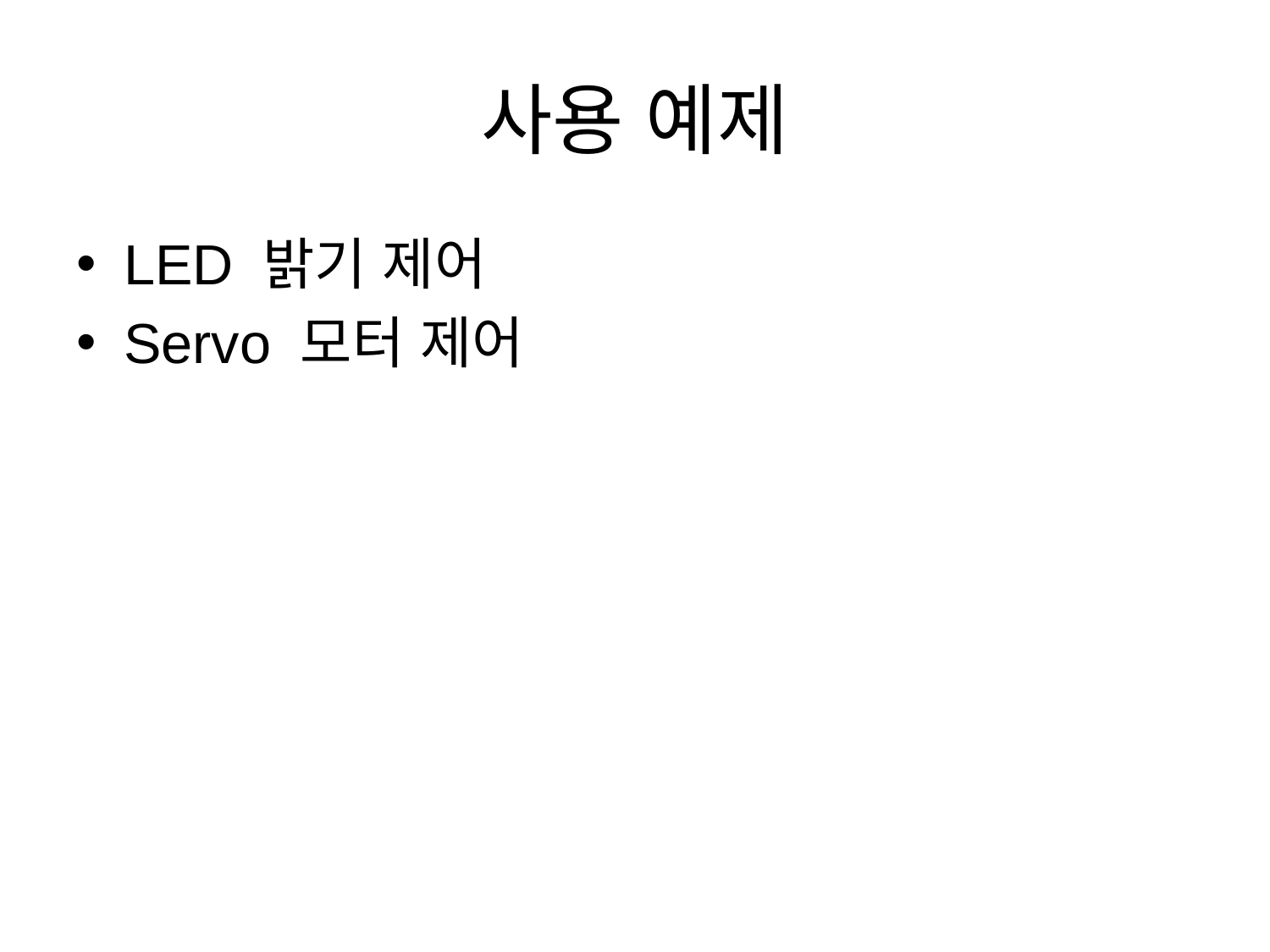

# 사용 예제
LED 밝기 제어
Servo 모터 제어